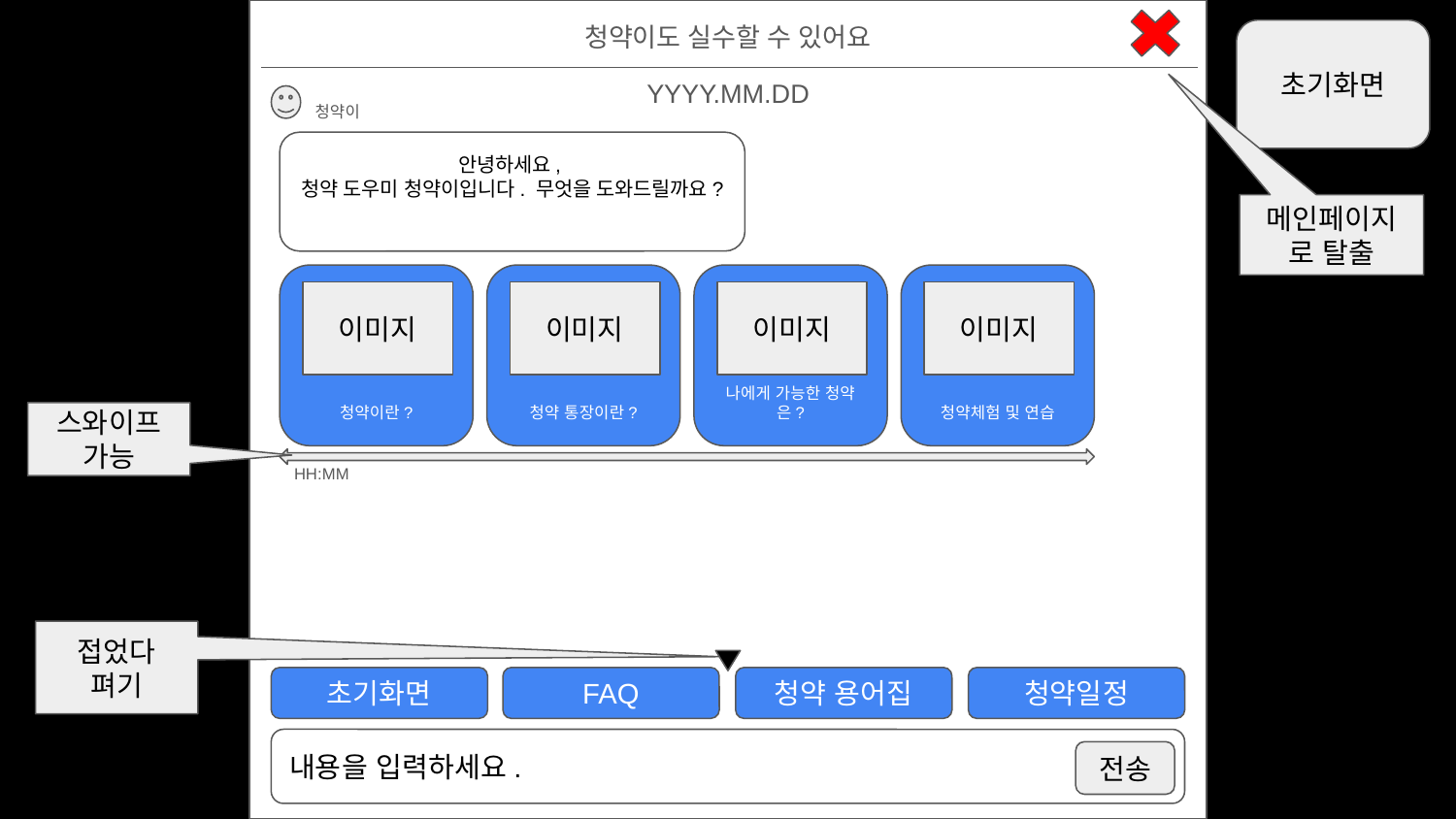

청약이도 실수할 수 있어요
초기화면
YYYY.MM.DD

청약이
안녕하세요,
청약 도우미 청약이입니다. 무엇을 도와드릴까요?
메인페이지로 탈출
청약이란?
이미지
청약 통장이란?
이미지
나에게 가능한 청약은?
이미지
청약체험 및 연습
이미지
스와이프 가능

HH:MM
접었다 펴기

초기화면
FAQ
청약 용어집
청약일정
내용을 입력하세요.
전송